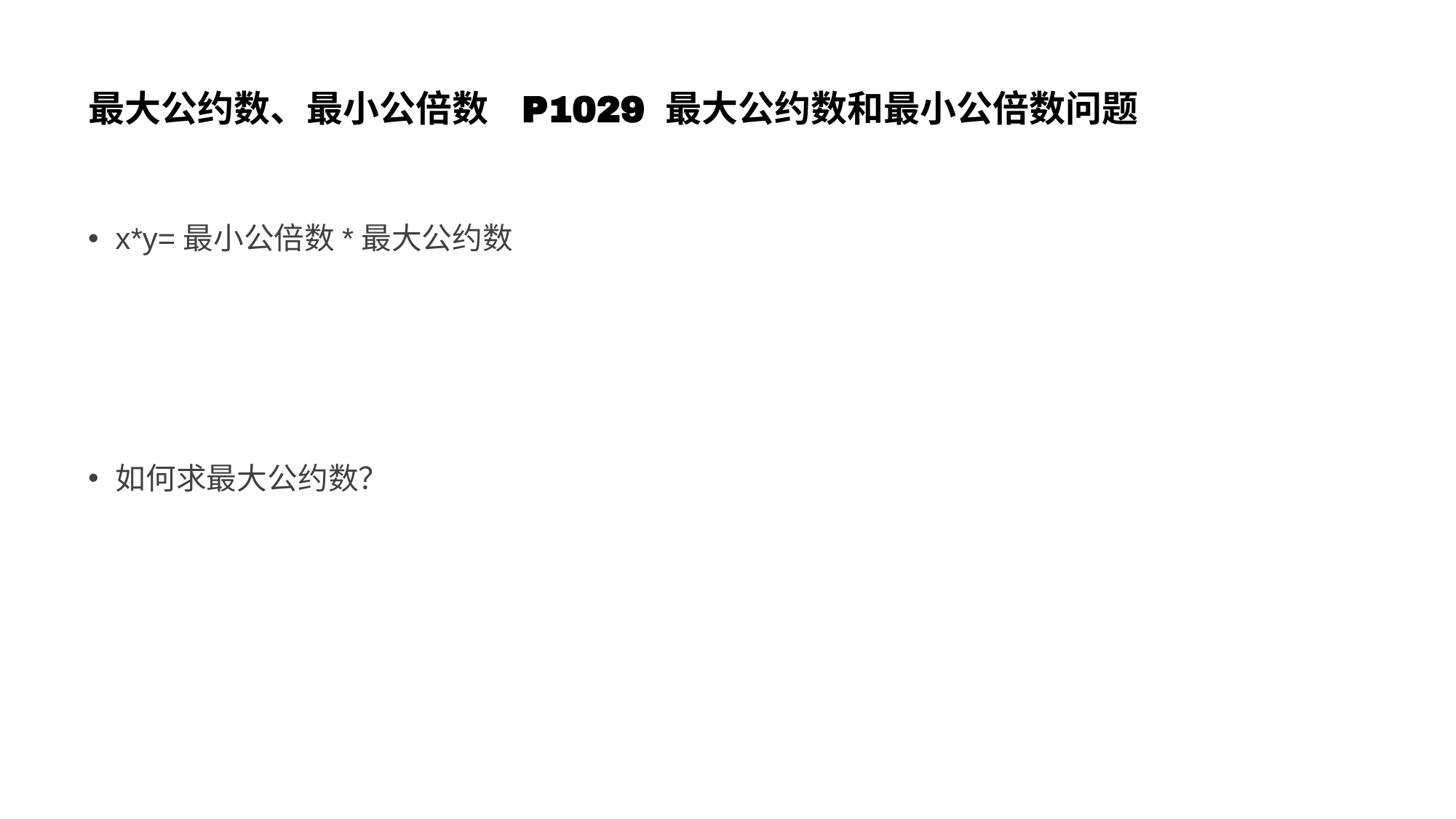

# 最大公约数、最小公倍数   P1029 最大公约数和最小公倍数问题
x*y=最小公倍数*最大公约数

如何求最大公约数？